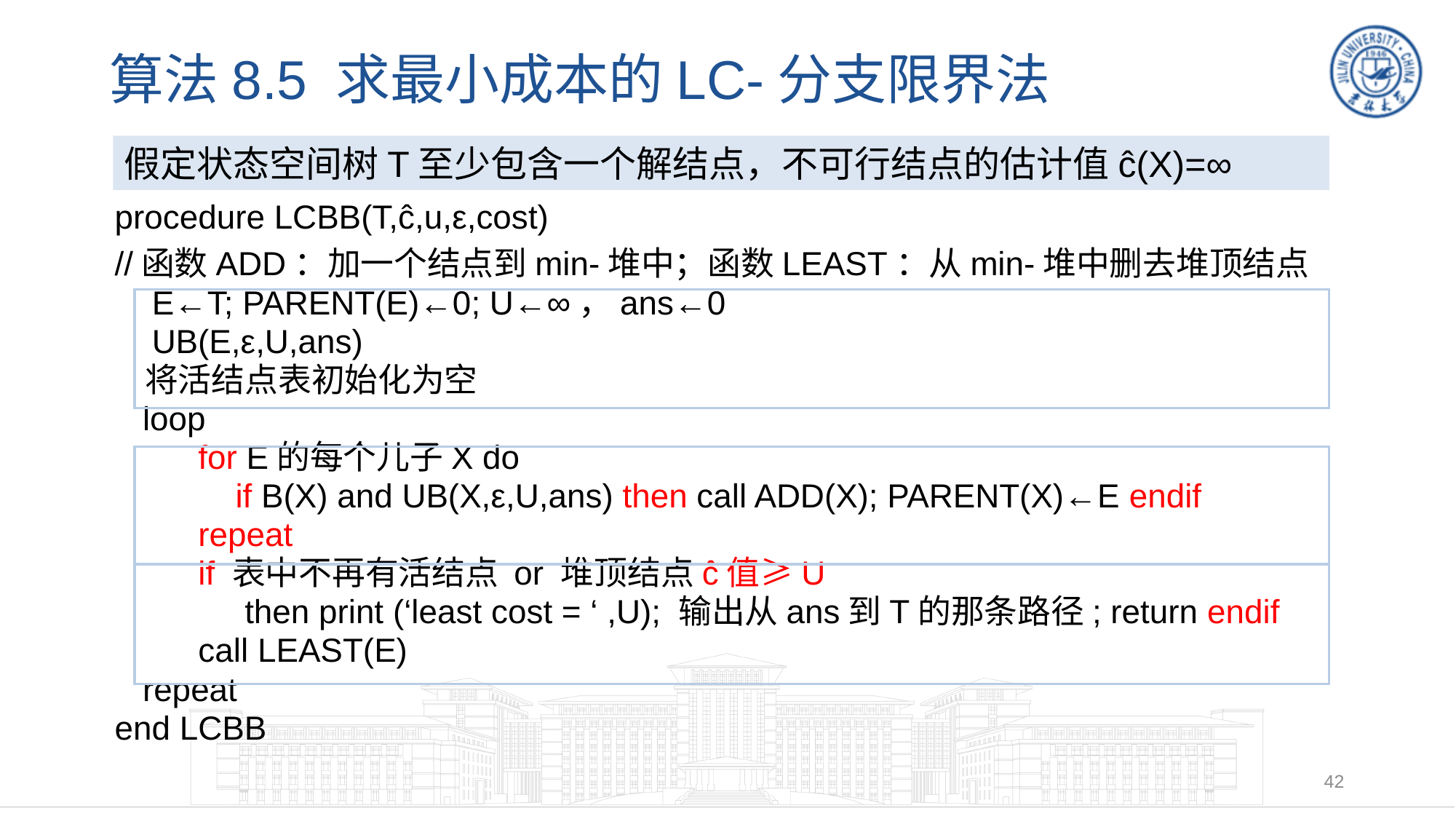

# 算法8.5 求最小成本的LC-分支限界法
假定状态空间树T至少包含一个解结点，不可行结点的估计值ĉ(X)=∞
procedure LCBB(T,ĉ,u,ε,cost)
//函数ADD：加一个结点到min-堆中；函数LEAST：从min-堆中删去堆顶结点
    E←T; PARENT(E)←0; U←∞，ans←0
    UB(E,ε,U,ans)
   将活结点表初始化为空
   loop
         for E的每个儿子X do
             if B(X) and UB(X,ε,U,ans) then call ADD(X); PARENT(X)←E endif
         repeat
         if 表中不再有活结点 or 堆顶结点ĉ值≥U
              then print (‘least cost = ‘ ,U); 输出从ans到T的那条路径; return endif
         call LEAST(E)
   repeat
end LCBB

42